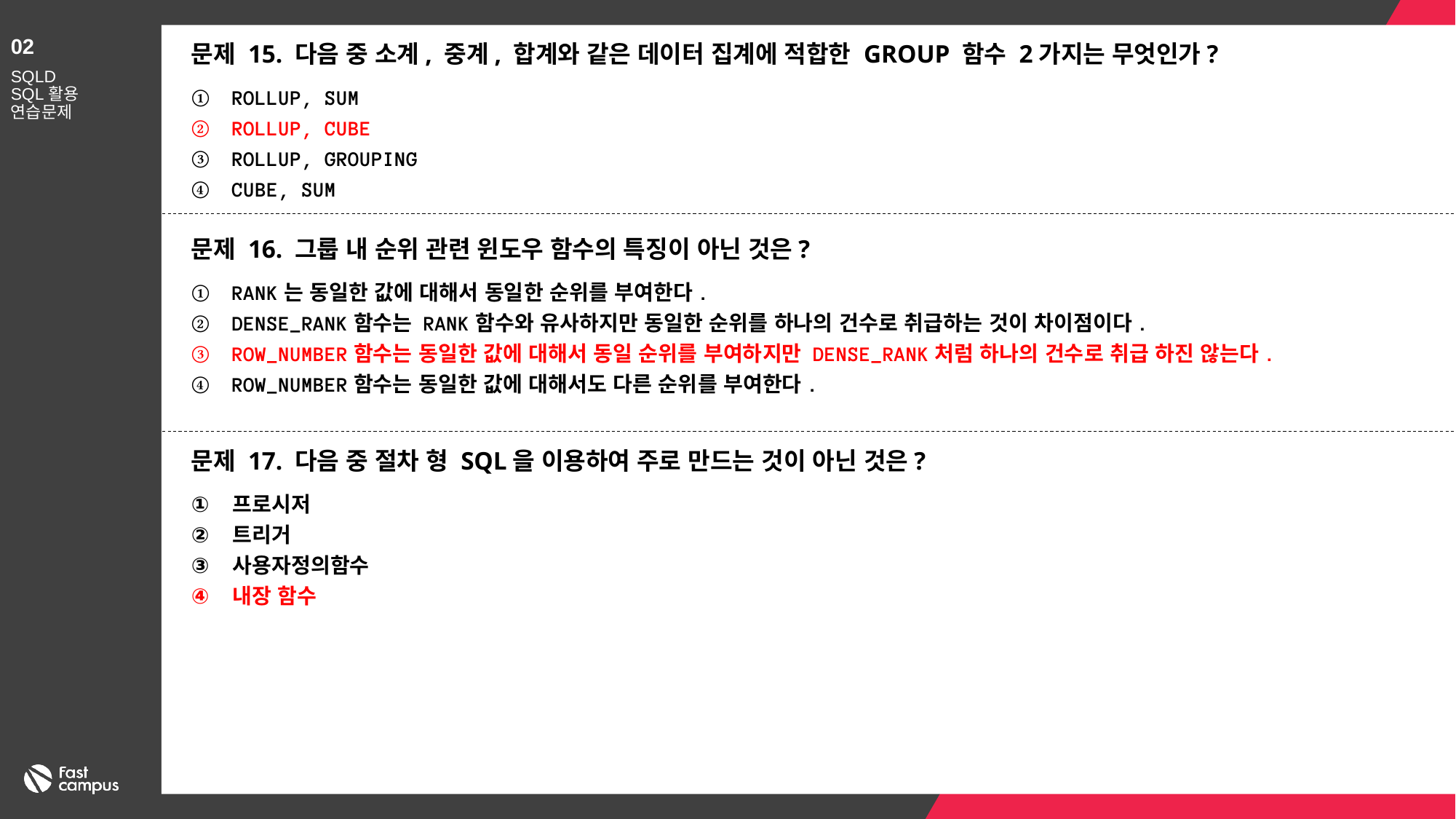

02
문제 15. 다음 중 소계, 중계, 합계와 같은 데이터 집계에 적합한 GROUP 함수 2가지는 무엇인가?
SQLD
SQL활용
연습문제
ROLLUP, SUM
ROLLUP, CUBE
ROLLUP, GROUPING
CUBE, SUM
문제 16. 그룹 내 순위 관련 윈도우 함수의 특징이 아닌 것은?
RANK는 동일한 값에 대해서 동일한 순위를 부여한다.
DENSE_RANK함수는 RANK함수와 유사하지만 동일한 순위를 하나의 건수로 취급하는 것이 차이점이다.
ROW_NUMBER함수는 동일한 값에 대해서 동일 순위를 부여하지만 DENSE_RANK처럼 하나의 건수로 취급 하진 않는다.
ROW_NUMBER함수는 동일한 값에 대해서도 다른 순위를 부여한다.
문제 17. 다음 중 절차 형 SQL을 이용하여 주로 만드는 것이 아닌 것은?
프로시저
트리거
사용자정의함수
내장 함수